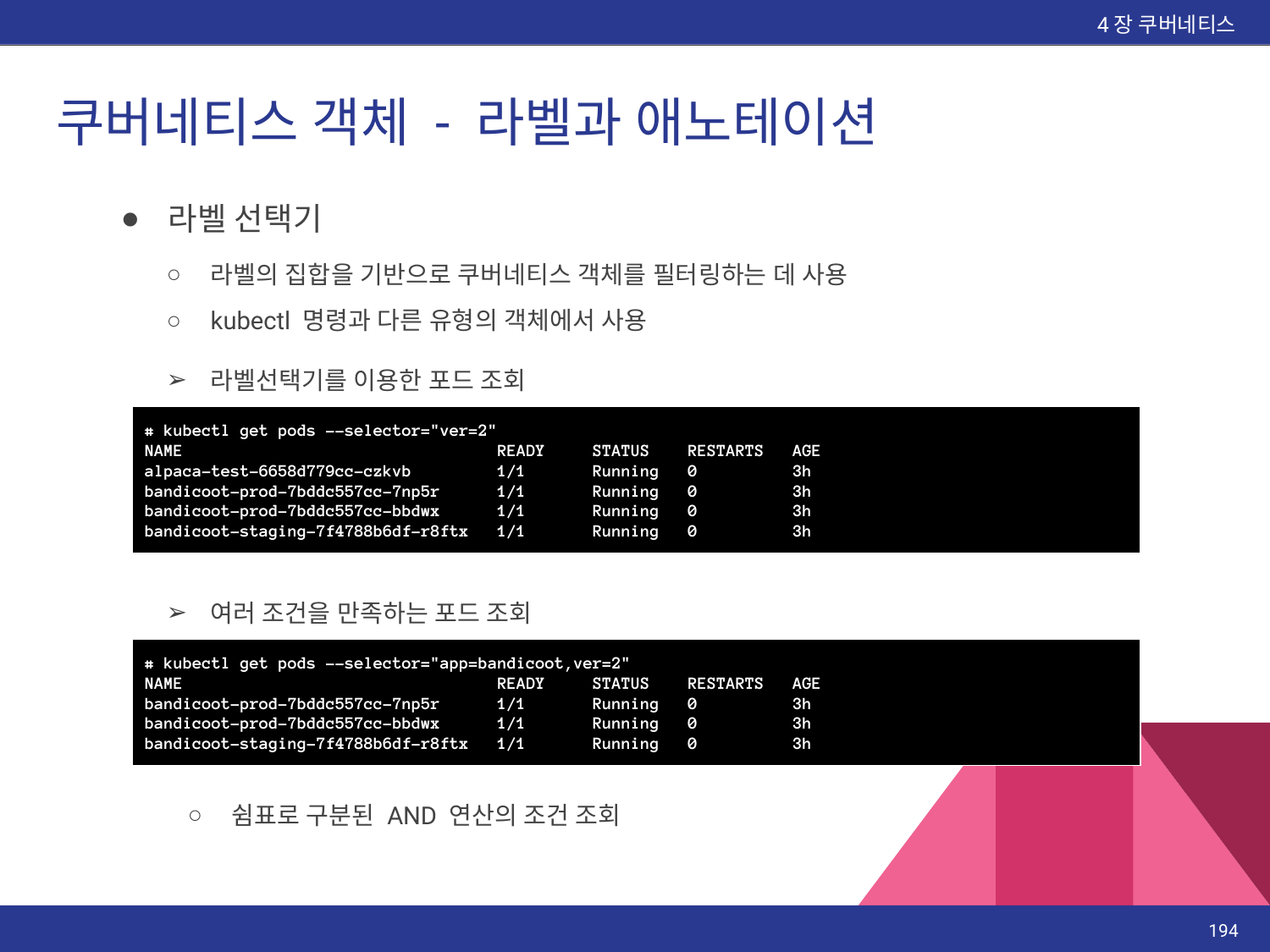

4장 쿠버네티스

# 쿠버네티스 객체 - 라벨과 애노테이션
라벨 선택기
라벨의 집합을 기반으로 쿠버네티스 객체를 필터링하는 데 사용
kubectl 명령과 다른 유형의 객체에서 사용
라벨선택기를 이용한 포드 조회
| # kubectl get pods --selector="ver=2" NAME READY STATUS RESTARTS AGE alpaca-test-6658d779cc-czkvb 1/1 Running 0 3h bandicoot-prod-7bddc557cc-7np5r 1/1 Running 0 3h bandicoot-prod-7bddc557cc-bbdwx 1/1 Running 0 3h bandicoot-staging-7f4788b6df-r8ftx 1/1 Running 0 3h |
| --- |
여러 조건을 만족하는 포드 조회
| # kubectl get pods --selector="app=bandicoot,ver=2" NAME READY STATUS RESTARTS AGE bandicoot-prod-7bddc557cc-7np5r 1/1 Running 0 3h bandicoot-prod-7bddc557cc-bbdwx 1/1 Running 0 3h bandicoot-staging-7f4788b6df-r8ftx 1/1 Running 0 3h |
| --- |
쉼표로 구분된 AND 연산의 조건 조회
194